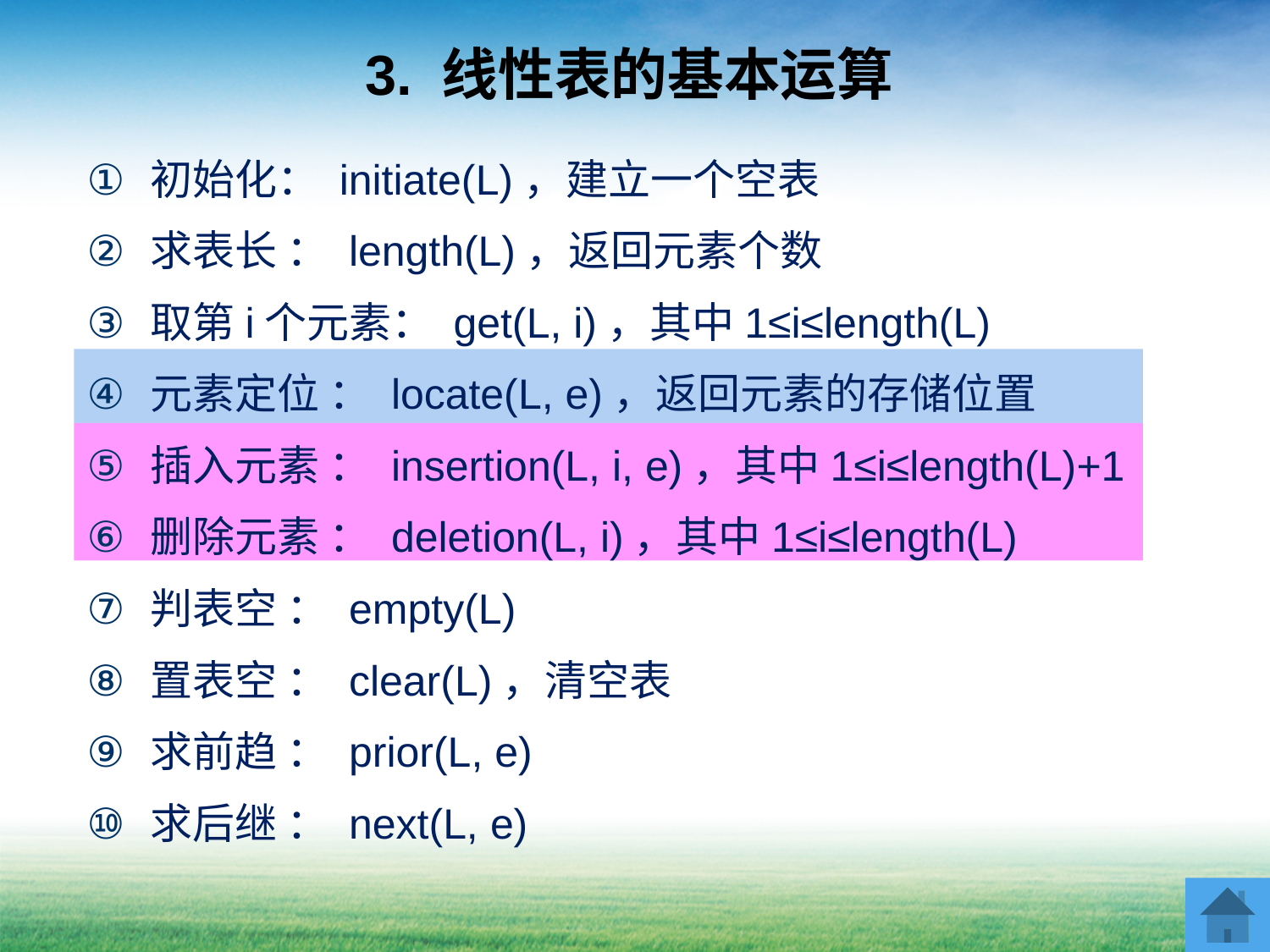

# 3. 线性表的基本运算
初始化： initiate(L)，建立一个空表
求表长 ： length(L)，返回元素个数
取第i个元素： get(L, i)，其中1≤i≤length(L)
元素定位 ： locate(L, e)，返回元素的存储位置
插入元素 ： insertion(L, i, e)，其中1≤i≤length(L)+1
删除元素 ： deletion(L, i)，其中1≤i≤length(L)
判表空 ： empty(L)
置表空 ： clear(L)，清空表
求前趋 ： prior(L, e)
求后继 ： next(L, e)